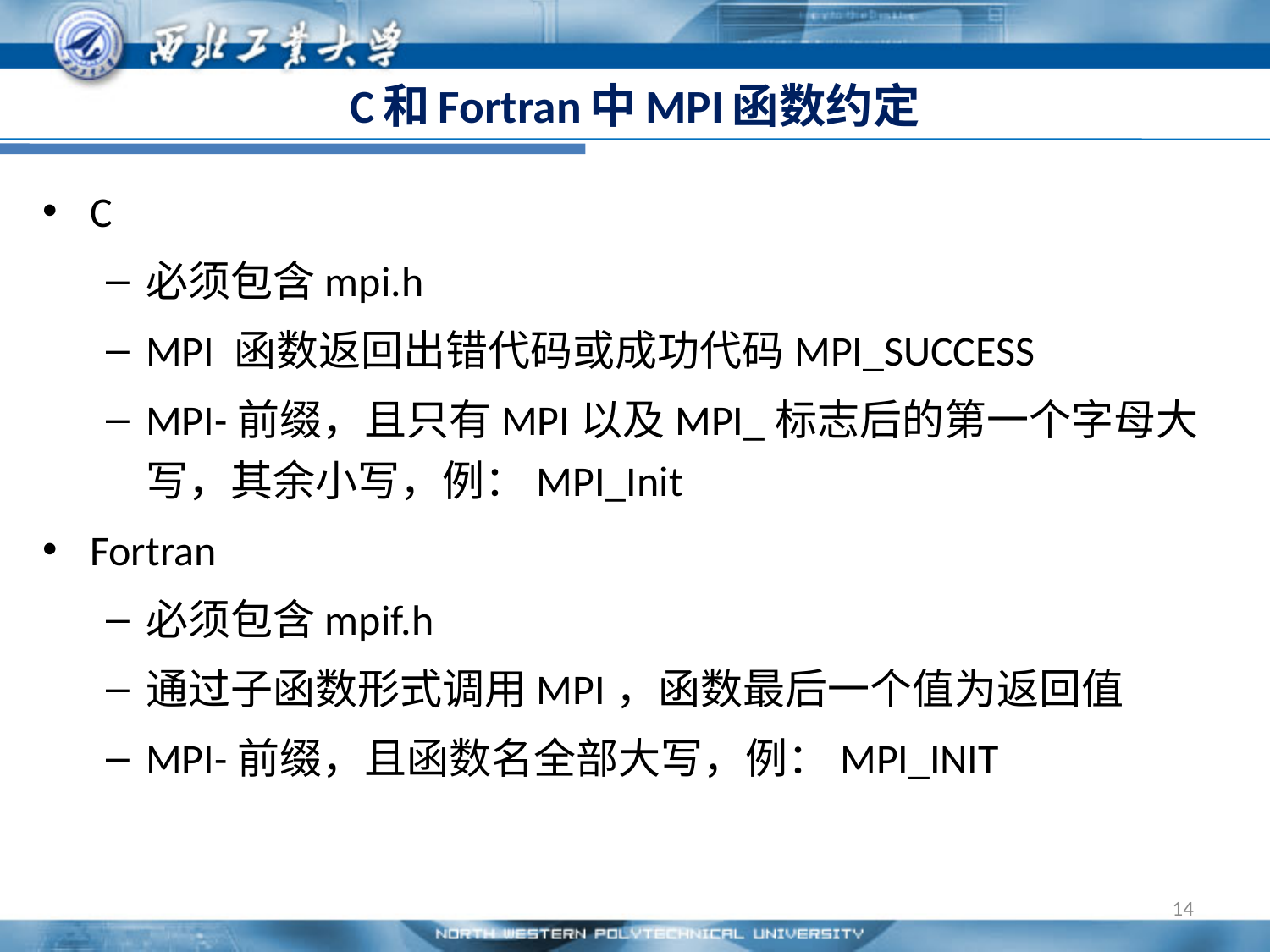

# C和Fortran中MPI函数约定
C
必须包含mpi.h
MPI 函数返回出错代码或成功代码MPI_SUCCESS
MPI-前缀，且只有MPI以及MPI_标志后的第一个字母大写，其余小写，例：MPI_Init
Fortran
必须包含mpif.h
通过子函数形式调用MPI，函数最后一个值为返回值
MPI-前缀，且函数名全部大写，例：MPI_INIT
14